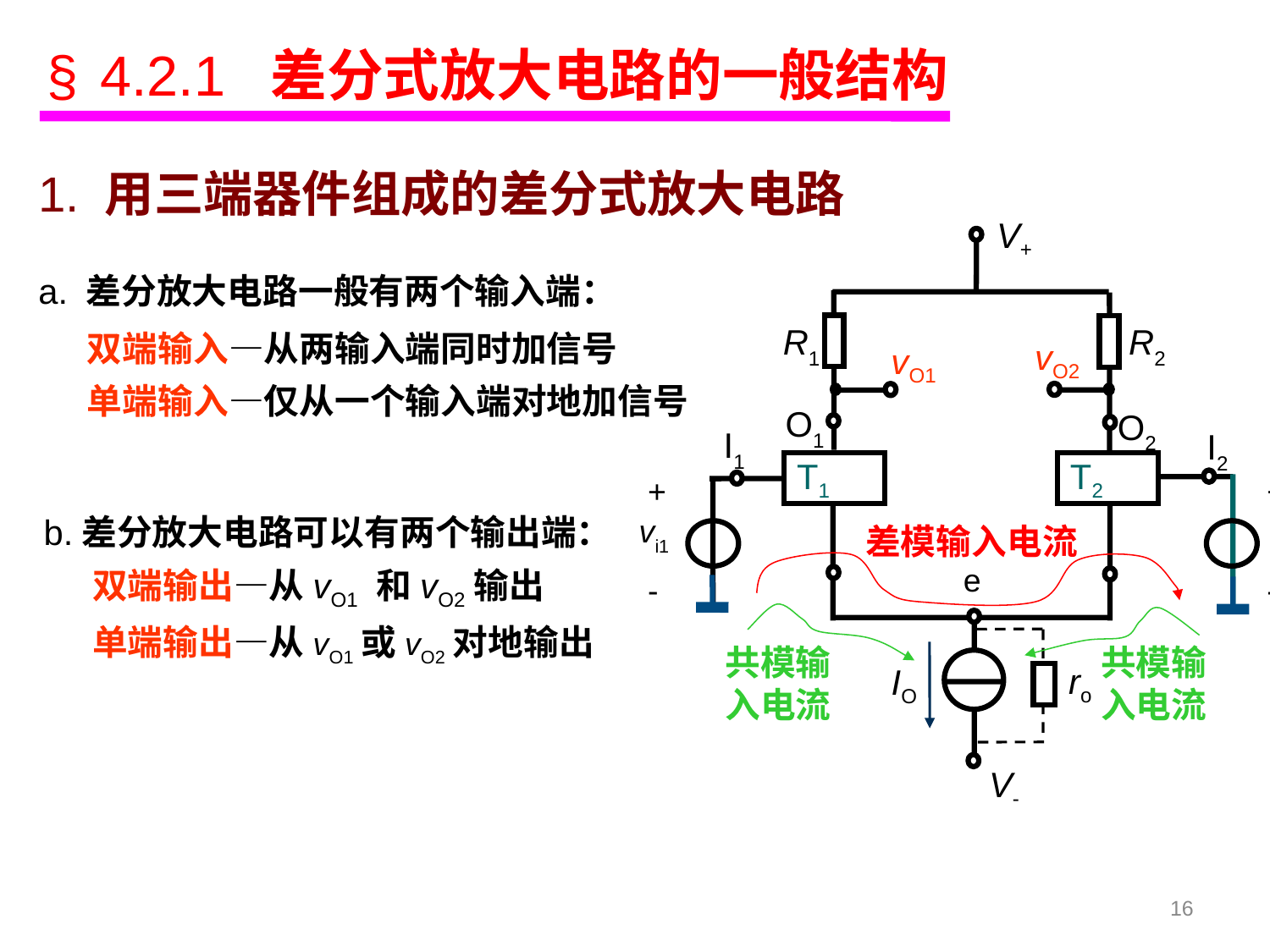

§ 4.2.1  差分式放大电路的一般结构

1. 用三端器件组成的差分式放大电路
V+

R1
R2
vO2

vO1

O1
O2

I1
I2
T1
T2

+
+
vi2

vi1
差模输入电流

e

-
-

共模输入电流
共模输入电流

ro
IO

V-
a. 差分放大电路一般有两个输入端：
     双端输入—从两输入端同时加信号
     单端输入—仅从一个输入端对地加信号
b.差分放大电路可以有两个输出端：
     双端输出—从vO1 和vO2输出
     单端输出—从vO1或vO2对地输出
16